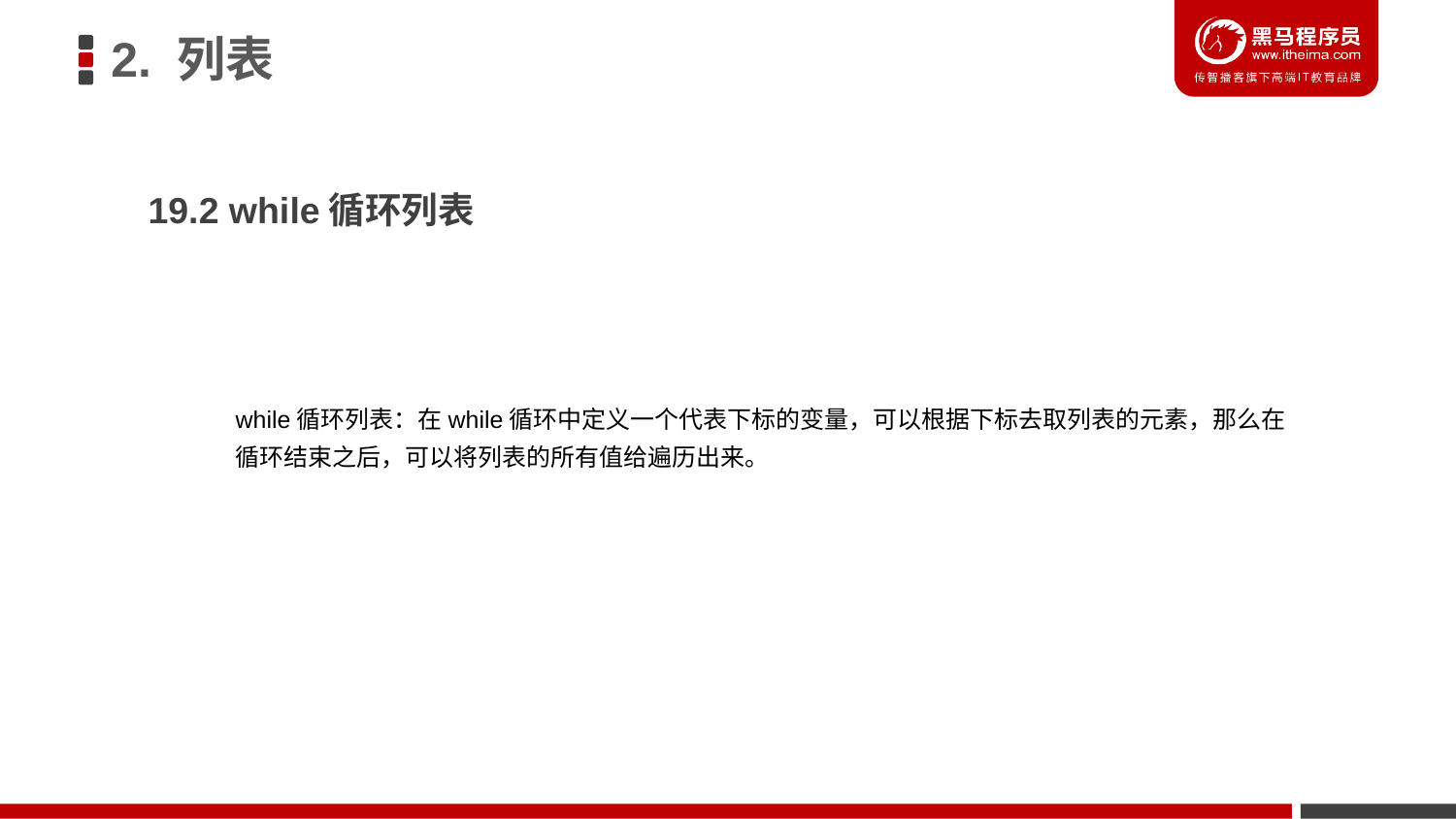

2. 列表
19.2 while循环列表
while循环列表：在while循环中定义一个代表下标的变量，可以根据下标去取列表的元素，那么在循环结束之后，可以将列表的所有值给遍历出来。